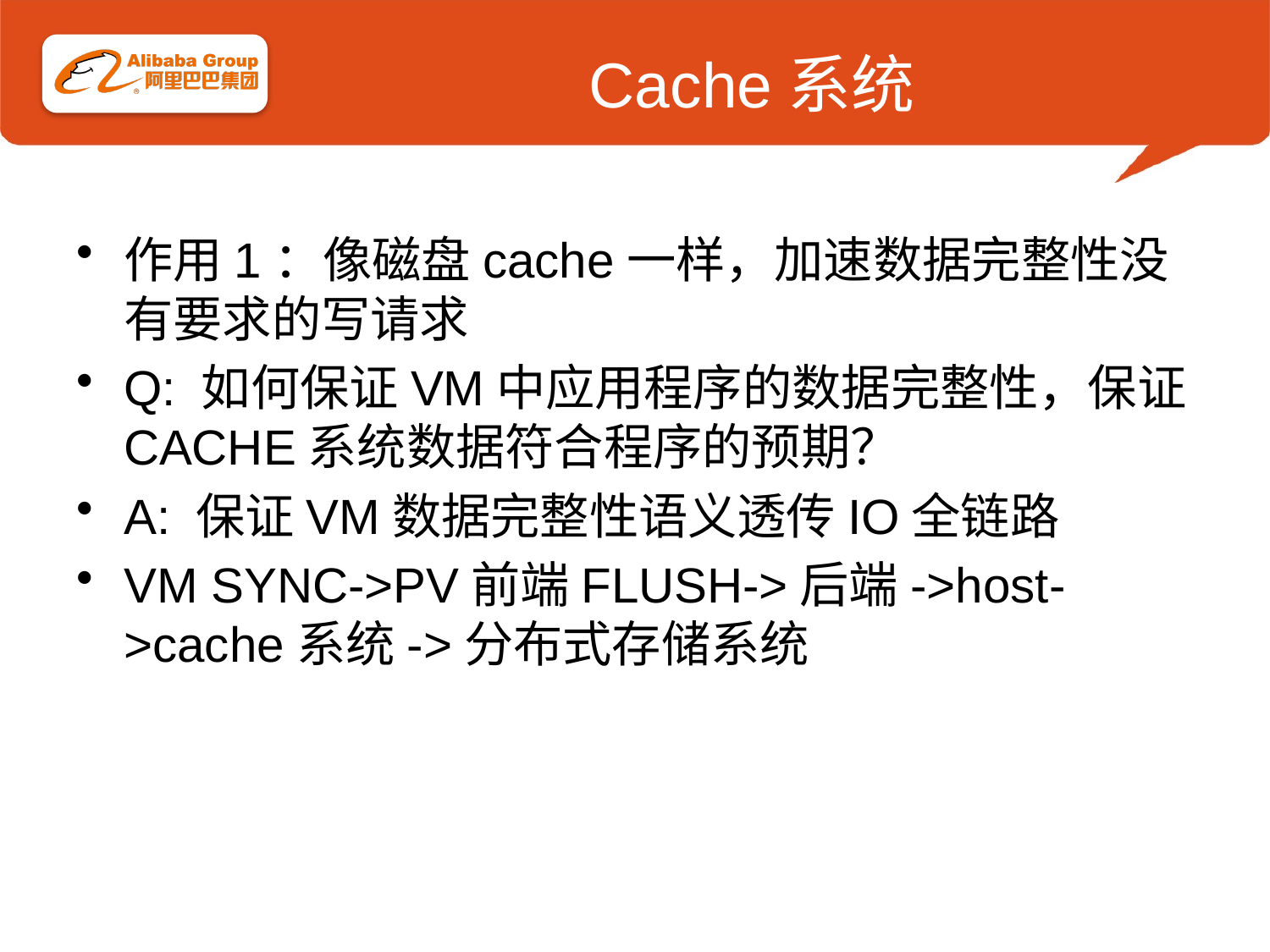

# Cache系统
作用1：像磁盘cache一样，加速数据完整性没有要求的写请求
Q: 如何保证VM中应用程序的数据完整性，保证CACHE系统数据符合程序的预期？
A: 保证VM数据完整性语义透传IO全链路
VM SYNC->PV前端FLUSH->后端->host->cache系统->分布式存储系统